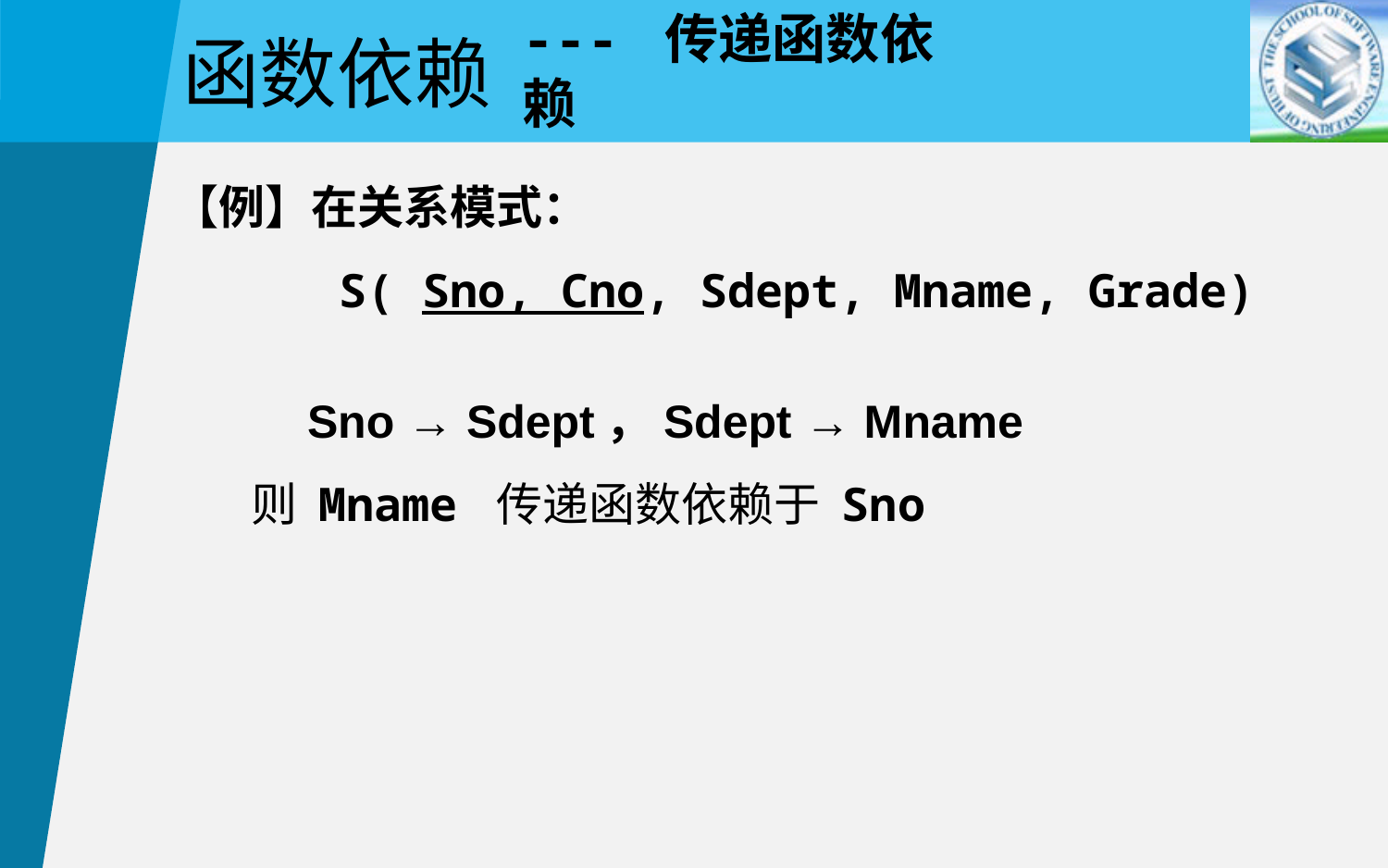

函数依赖
--- 传递函数依赖
【例】在关系模式：
      S( Sno, Cno, Sdept, Mname, Grade)
          Sno → Sdept，Sdept → Mname
      则 Mname 传递函数依赖于 Sno